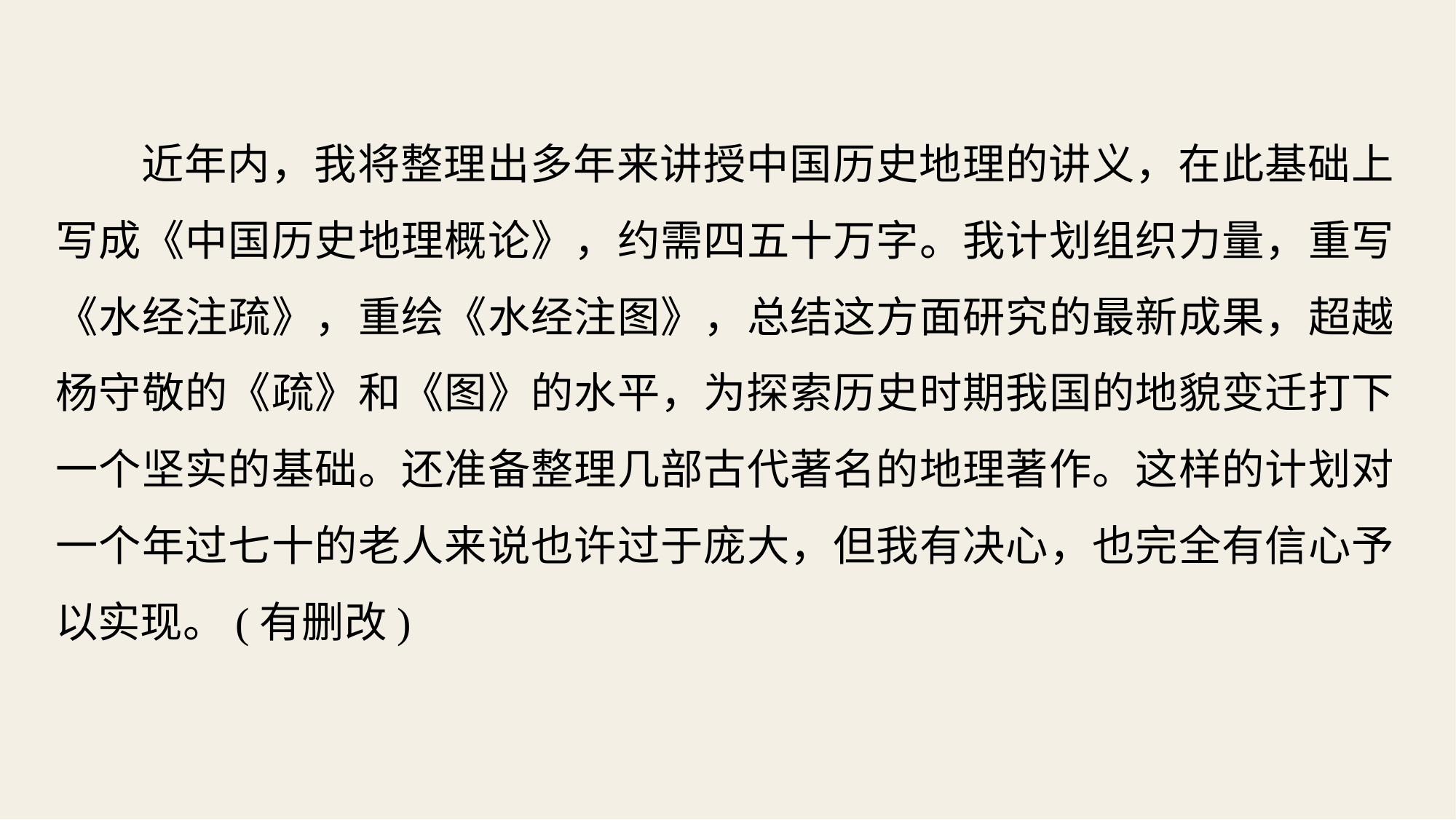

近年内，我将整理出多年来讲授中国历史地理的讲义，在此基础上写成《中国历史地理概论》，约需四五十万字。我计划组织力量，重写《水经注疏》，重绘《水经注图》，总结这方面研究的最新成果，超越杨守敬的《疏》和《图》的水平，为探索历史时期我国的地貌变迁打下一个坚实的基础。还准备整理几部古代著名的地理著作。这样的计划对一个年过七十的老人来说也许过于庞大，但我有决心，也完全有信心予以实现。(有删改)